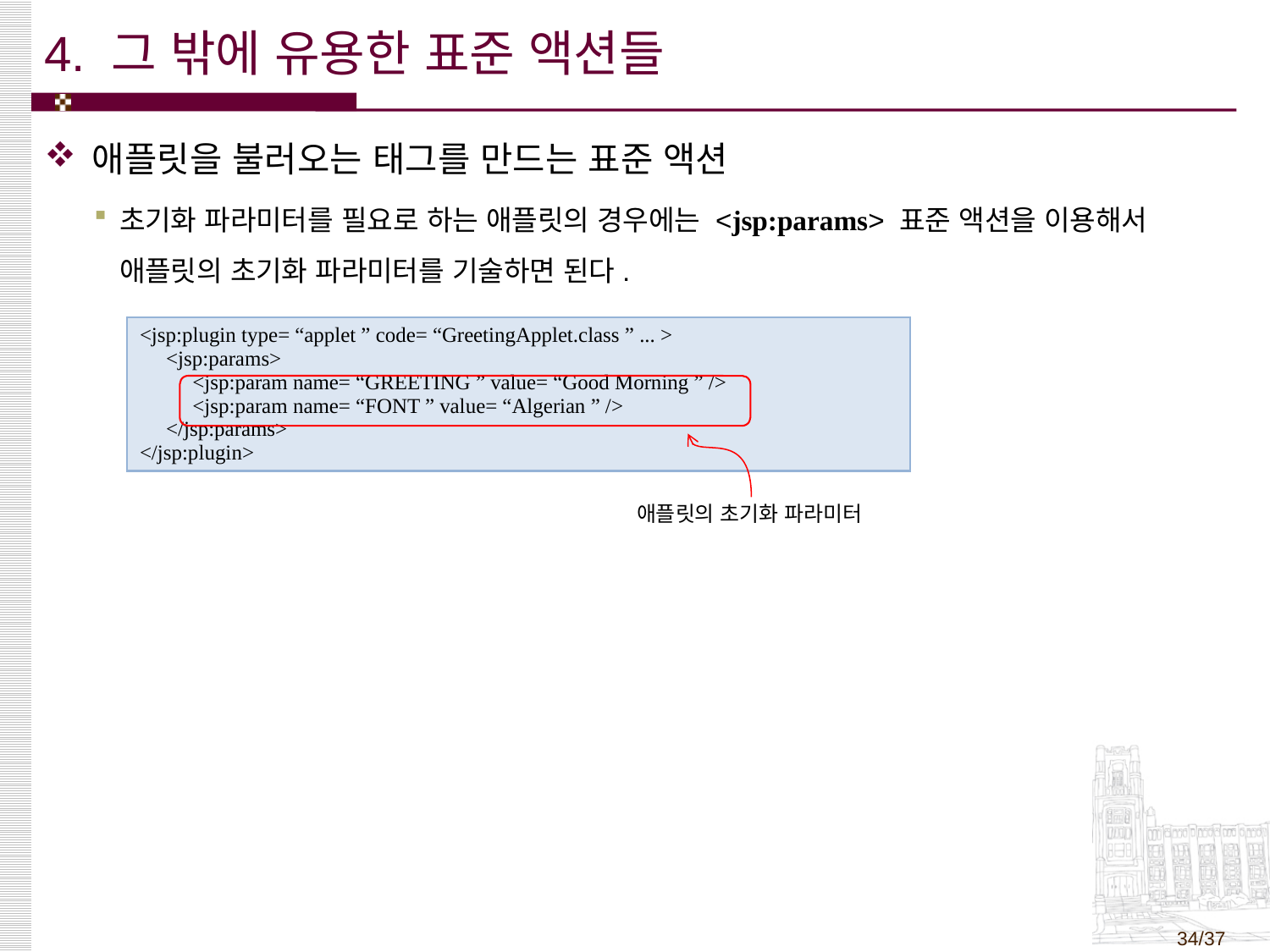

# 4. 그 밖에 유용한 표준 액션들
애플릿을 불러오는 태그를 만드는 표준 액션
초기화 파라미터를 필요로 하는 애플릿의 경우에는 <jsp:params> 표준 액션을 이용해서 애플릿의 초기화 파라미터를 기술하면 된다.

| <jsp:plugin type= “applet ” code= “GreetingApplet.class ” ... > <jsp:params> <jsp:param name= “GREETING ” value= “Good Morning ” /> <jsp:param name= “FONT ” value= “Algerian ” /> </jsp:params> </jsp:plugin> |
| --- |

애플릿의 초기화 파라미터